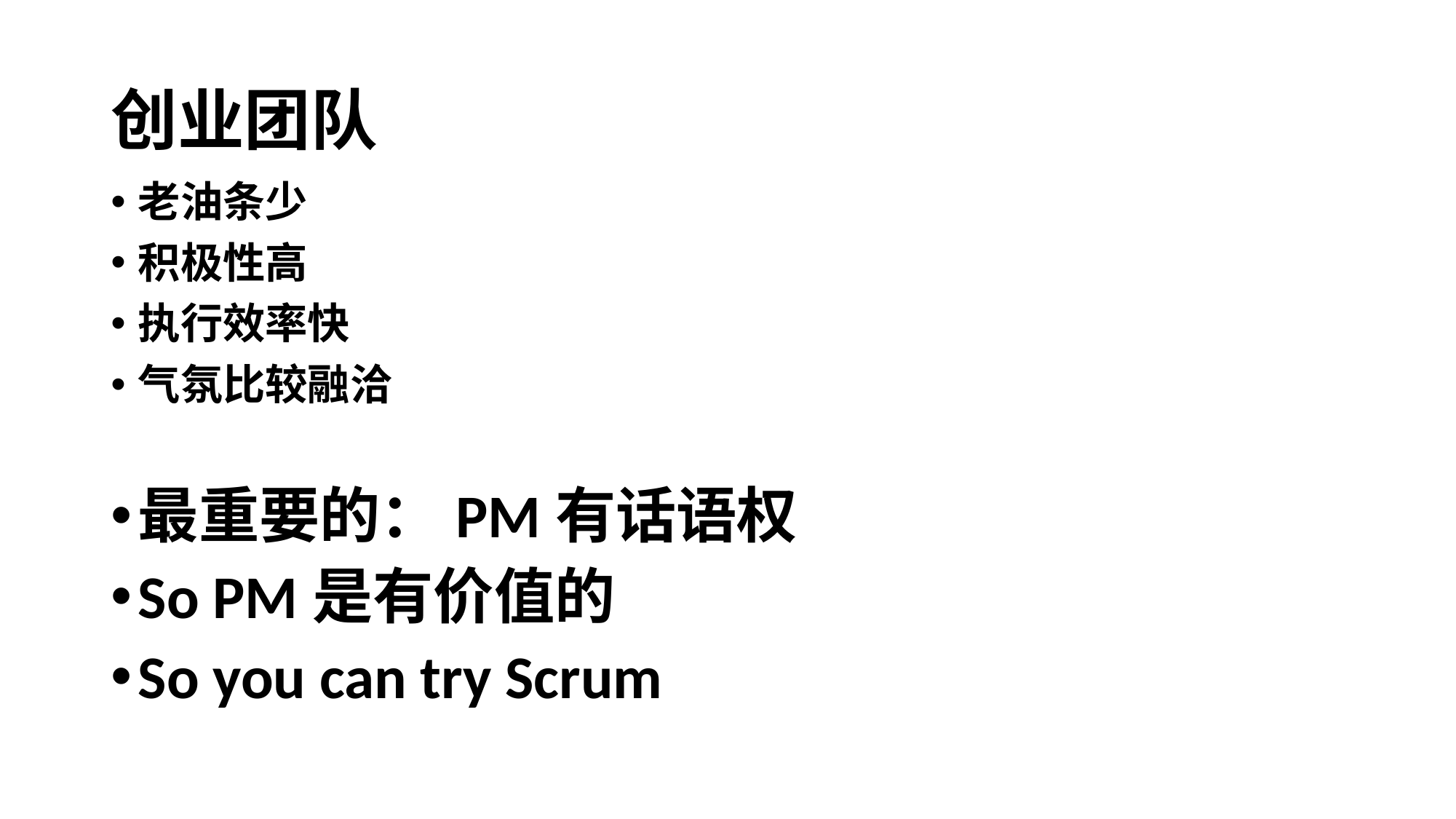

# 创业团队
老油条少
积极性高
执行效率快
气氛比较融洽

最重要的：PM有话语权
So PM是有价值的
So you can try Scrum